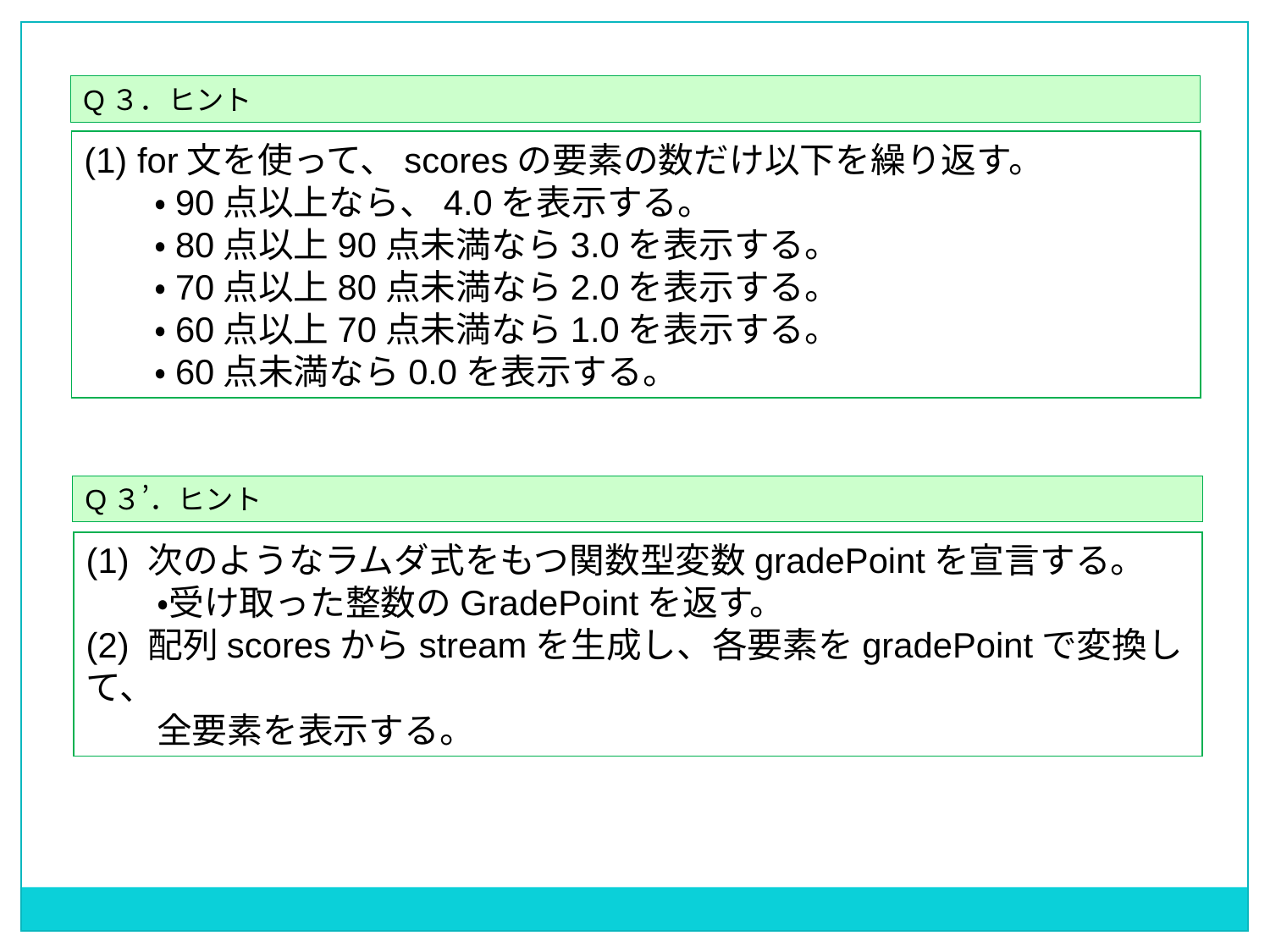

Q３．ヒント
(1) for文を使って、scoresの要素の数だけ以下を繰り返す。
　　・90点以上なら、4.0を表示する。
　　・80点以上90点未満なら3.0を表示する。
　　・70点以上80点未満なら2.0を表示する。
　　・60点以上70点未満なら1.0を表示する。
　　・60点未満なら0.0を表示する。
Q３’．ヒント
(1) 次のようなラムダ式をもつ関数型変数gradePointを宣言する。
　　・受け取った整数のGradePointを返す。
(2) 配列scoresからstreamを生成し、各要素をgradePointで変換して、
　　全要素を表示する。